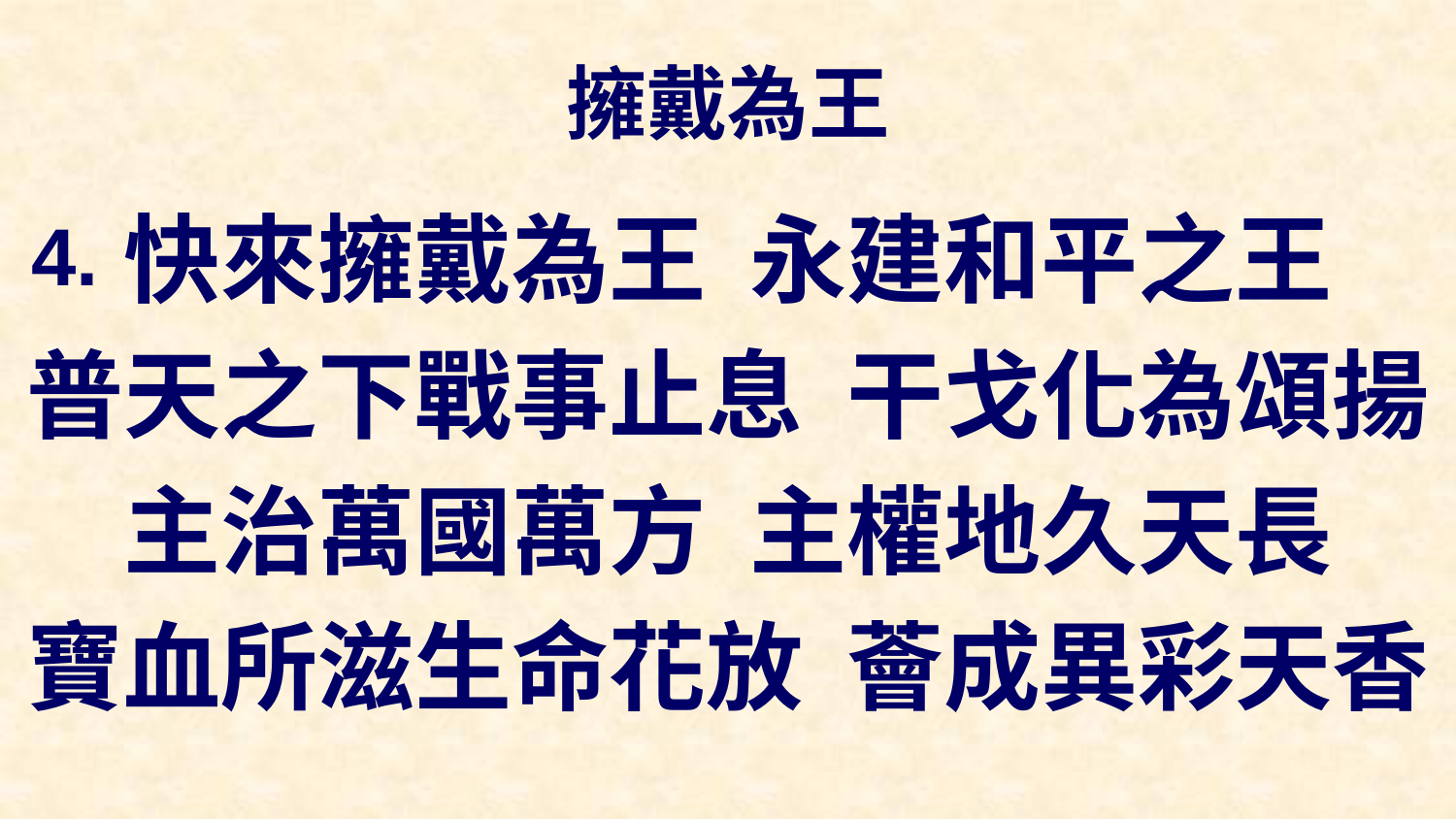

# 擁戴為王
快來擁戴為王  永建和平之王
普天之下戰事止息  干戈化為頌揚
主治萬國萬方  主權地久天長
寶血所滋生命花放  薈成異彩天香

4.